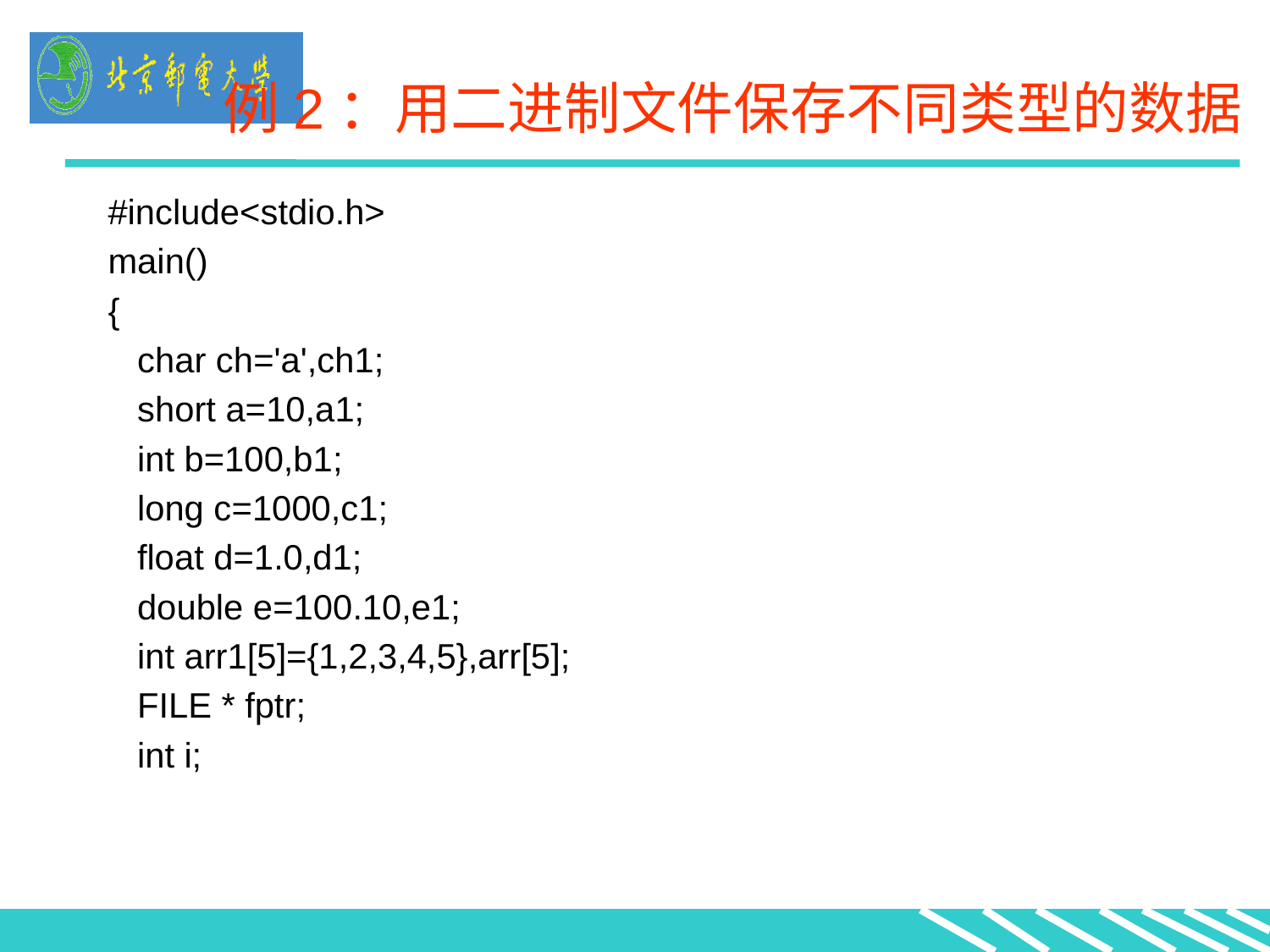

# 例2：用二进制文件保存不同类型的数据
#include<stdio.h>
main()
{
   char ch='a',ch1;
   short a=10,a1;
   int b=100,b1;
   long c=1000,c1;
   float d=1.0,d1;
   double e=100.10,e1;
   int arr1[5]={1,2,3,4,5},arr[5];
   FILE * fptr;
   int i;